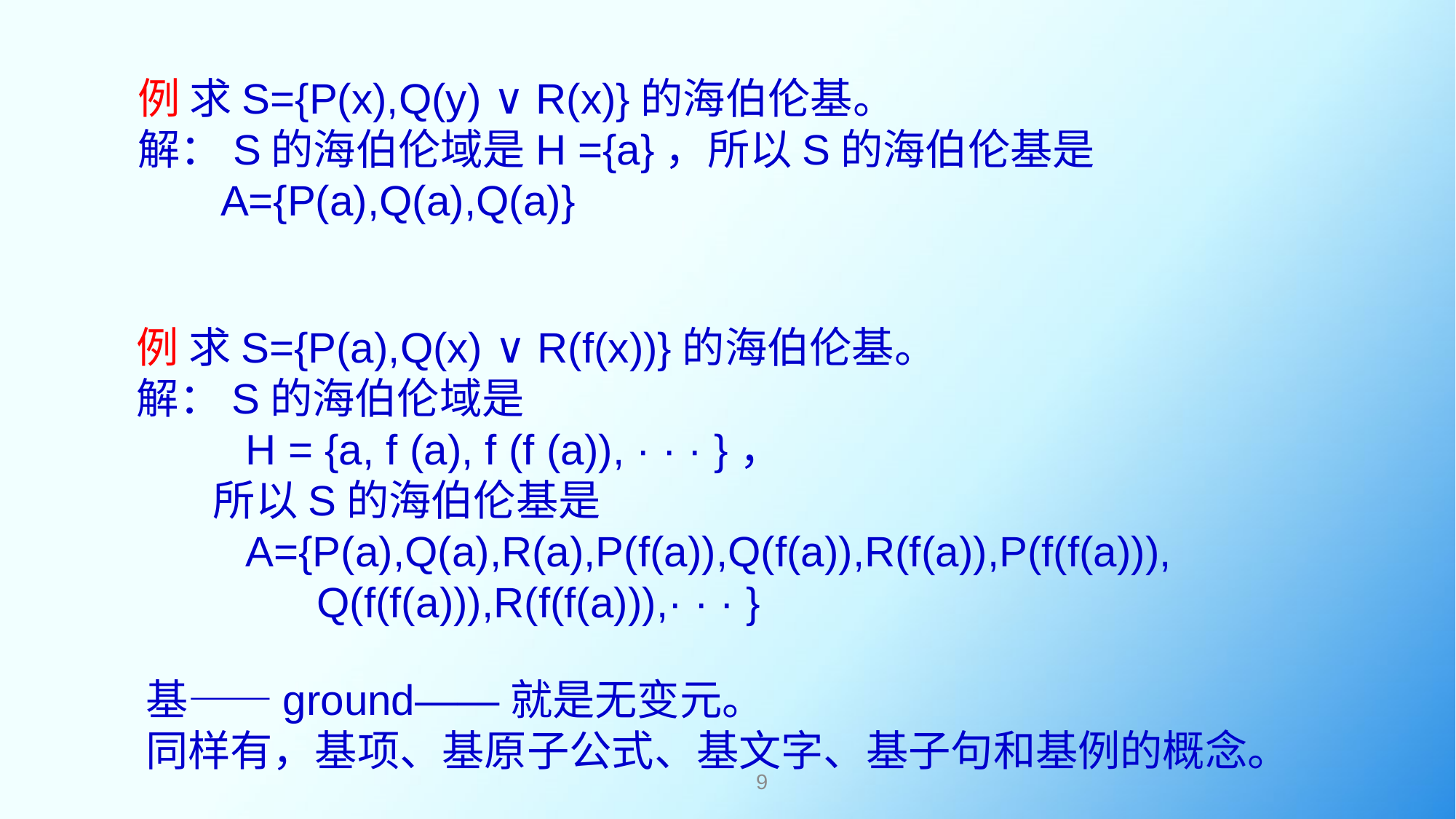

例 求S={P(x),Q(y) ∨ R(x)}的海伯伦基。
解：S的海伯伦域是H ={a}，所以S的海伯伦基是
       A={P(a),Q(a),Q(a)}
例 求S={P(a),Q(x) ∨ R(f(x))}的海伯伦基。
解：S的海伯伦域是
	H = {a, f (a), f (f (a)), · · · }，
       所以S的海伯伦基是
       	A={P(a),Q(a),R(a),P(f(a)),Q(f(a)),R(f(a)),P(f(f(a))),
	      Q(f(f(a))),R(f(f(a))),· · · }
基——ground——就是无变元。
同样有，基项、基原子公式、基文字、基子句和基例的概念。
9